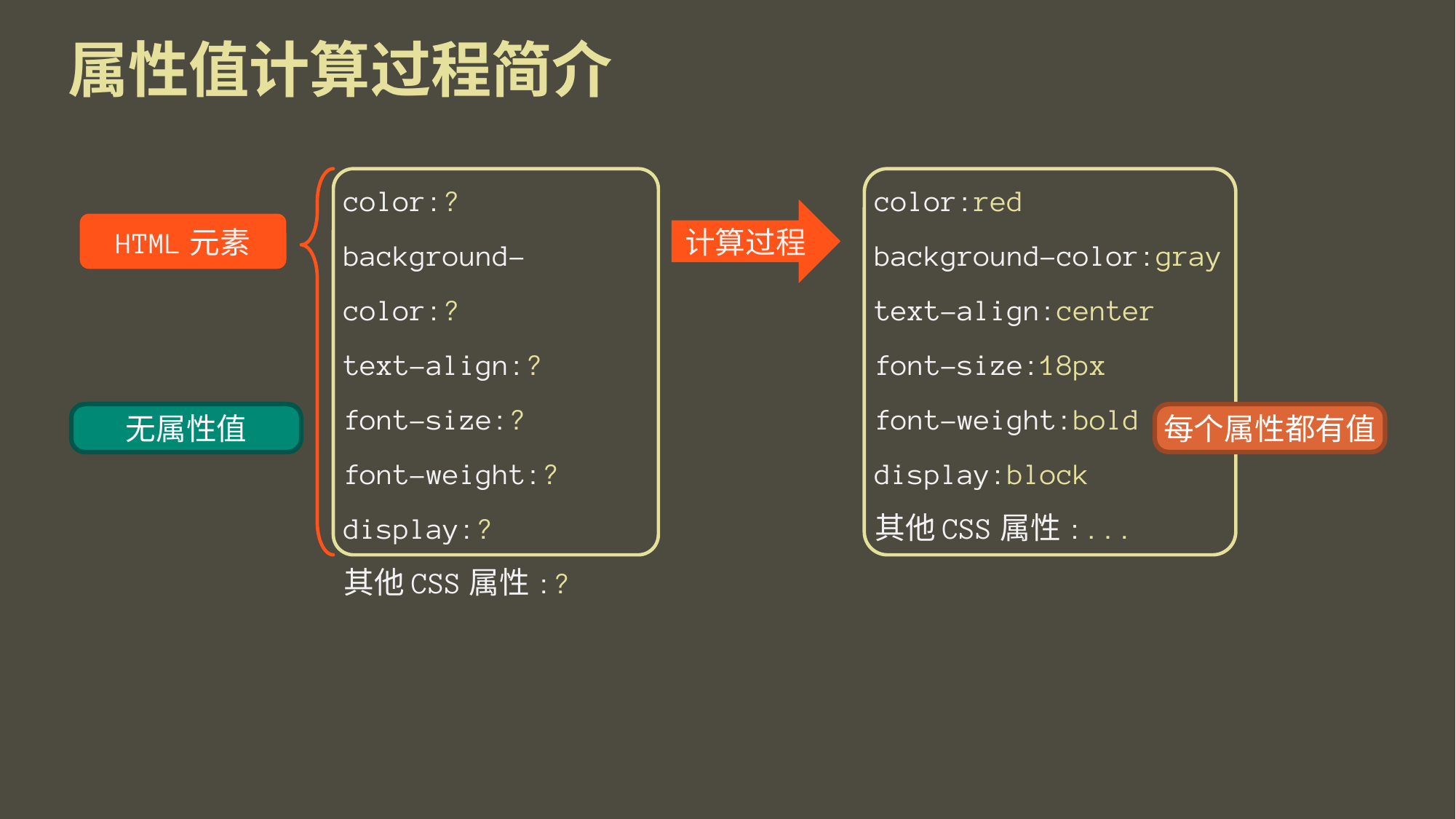

# 属性值计算过程简介
color:red
background-color:gray
text-align:center
font-size:18px
font-weight:bold
display:block
其他CSS属性:...
计算过程
color:?
background-color:?
text-align:?
font-size:?
font-weight:?
display:?
其他CSS属性:?

每个属性都有值

无属性值
HTML元素